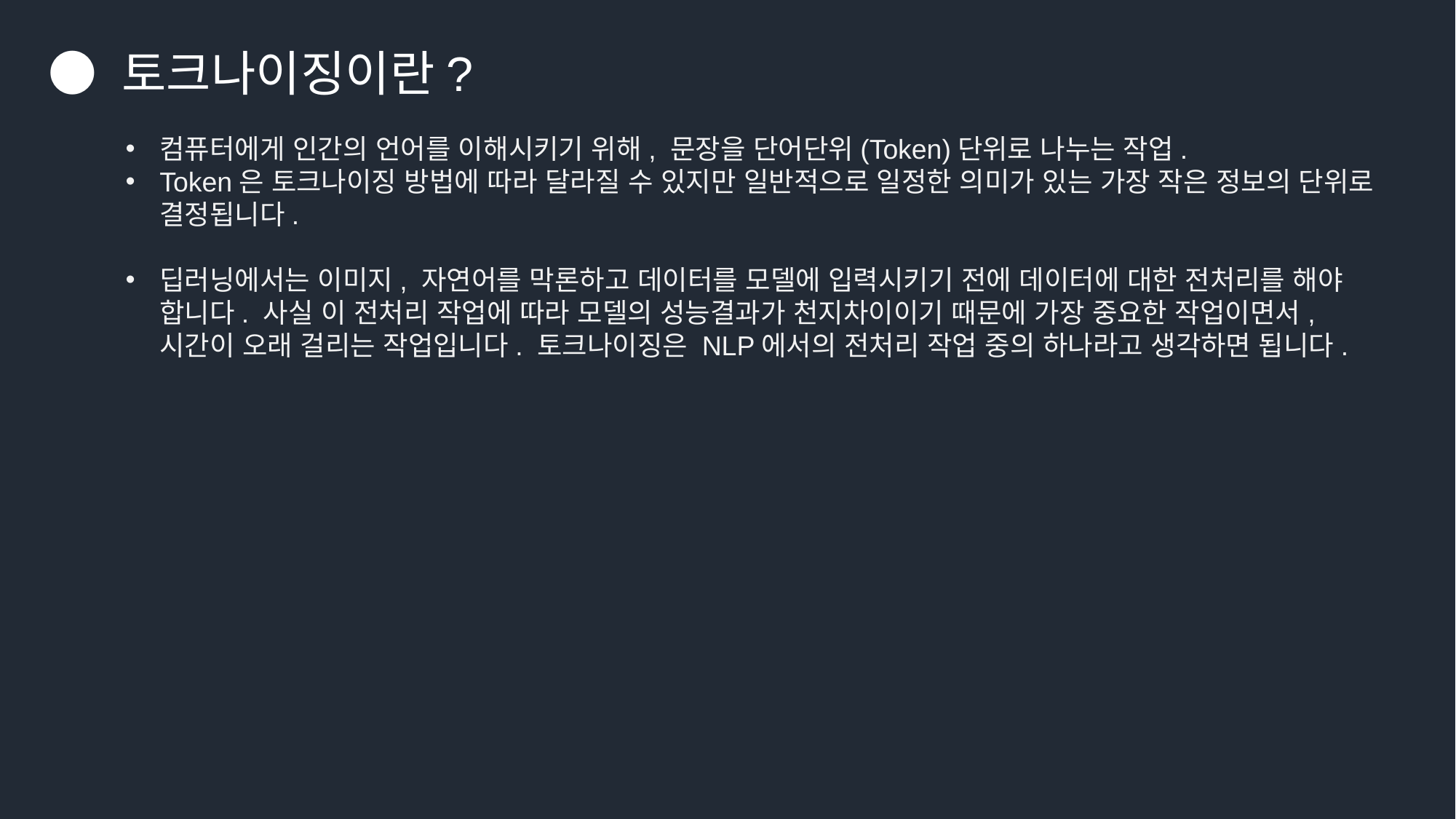

● 토크나이징이란?
컴퓨터에게 인간의 언어를 이해시키기 위해, 문장을 단어단위(Token)단위로 나누는 작업.
Token은 토크나이징 방법에 따라 달라질 수 있지만 일반적으로 일정한 의미가 있는 가장 작은 정보의 단위로 결정됩니다.

딥러닝에서는 이미지, 자연어를 막론하고 데이터를 모델에 입력시키기 전에 데이터에 대한 전처리를 해야 합니다. 사실 이 전처리 작업에 따라 모델의 성능결과가 천지차이이기 때문에 가장 중요한 작업이면서, 시간이 오래 걸리는 작업입니다. 토크나이징은 NLP에서의 전처리 작업 중의 하나라고 생각하면 됩니다.